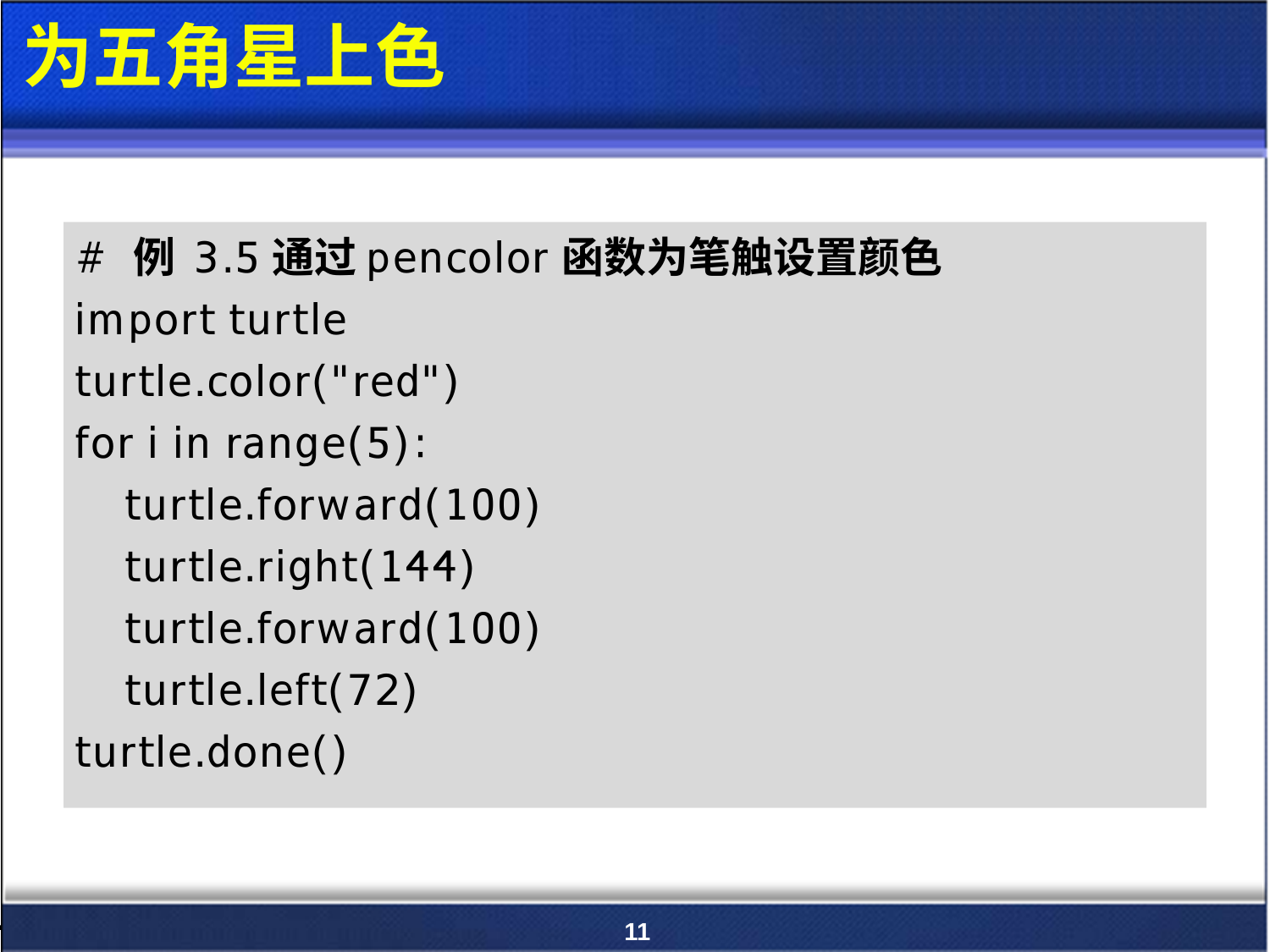

# 为五角星上色
# 例 3.5通过pencolor函数为笔触设置颜色
import turtle
turtle.color("red")
for i in range(5):
    turtle.forward(100)
    turtle.right(144)
    turtle.forward(100)
    turtle.left(72)
turtle.done()
11